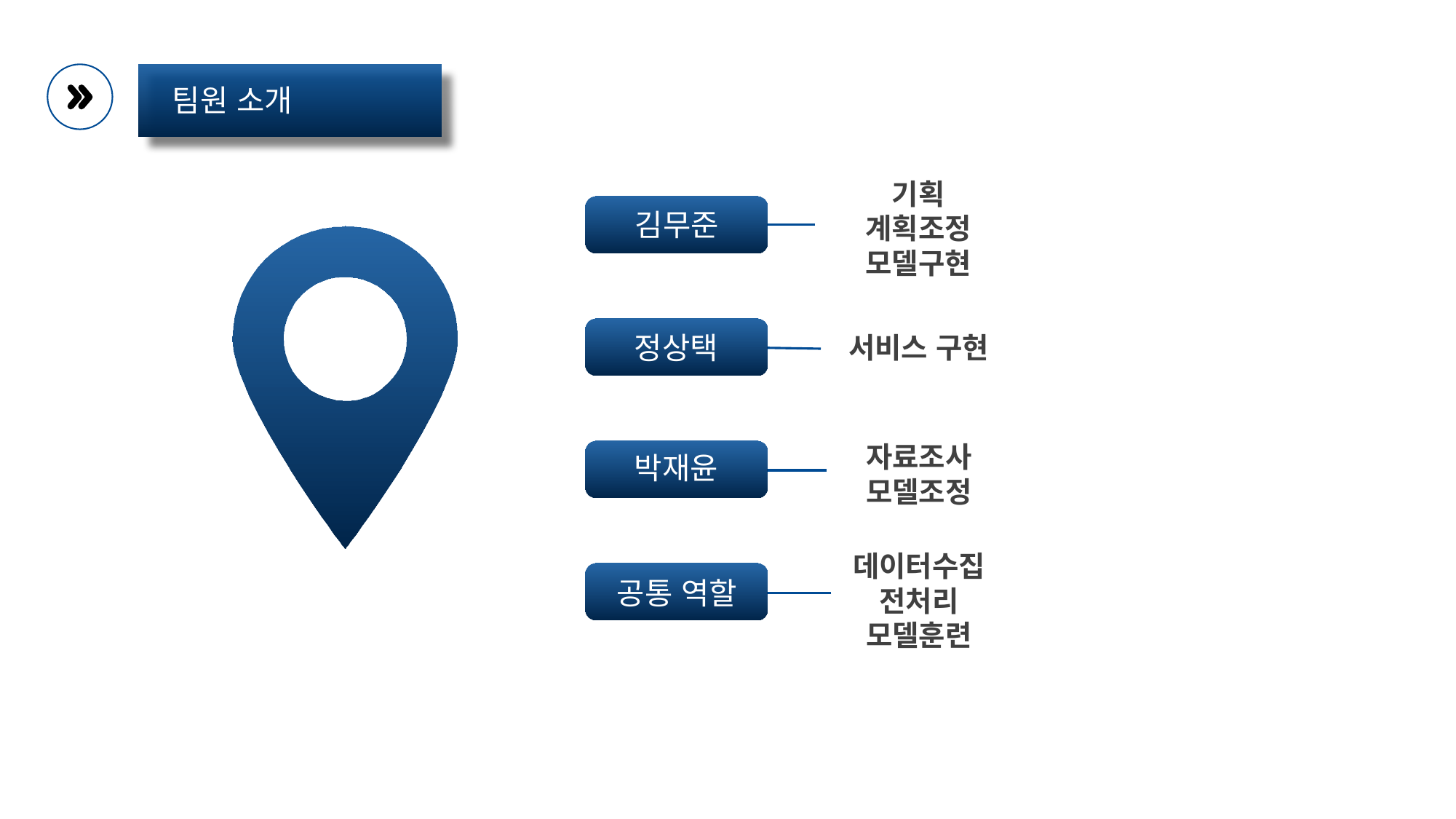

팀원 소개

기획
계획조정
모델구현

김무준

서비스 구현
정상택
자료조사
모델조정

박재윤
데이터수집
전처리
모델훈련

공통 역할